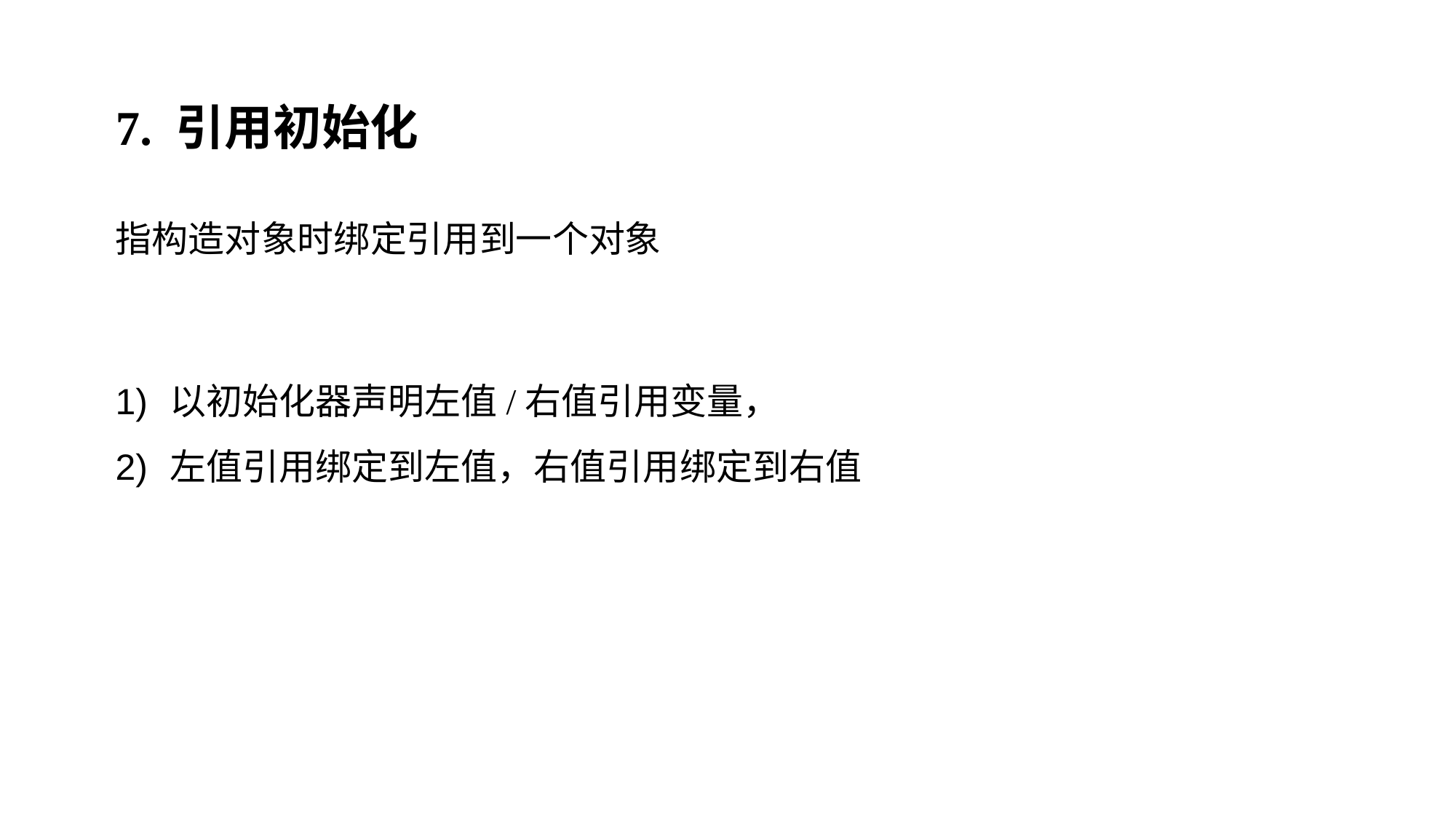

7. 引用初始化
指构造对象时绑定引用到一个对象
以初始化器声明左值/右值引用变量，
左值引用绑定到左值，右值引用绑定到右值